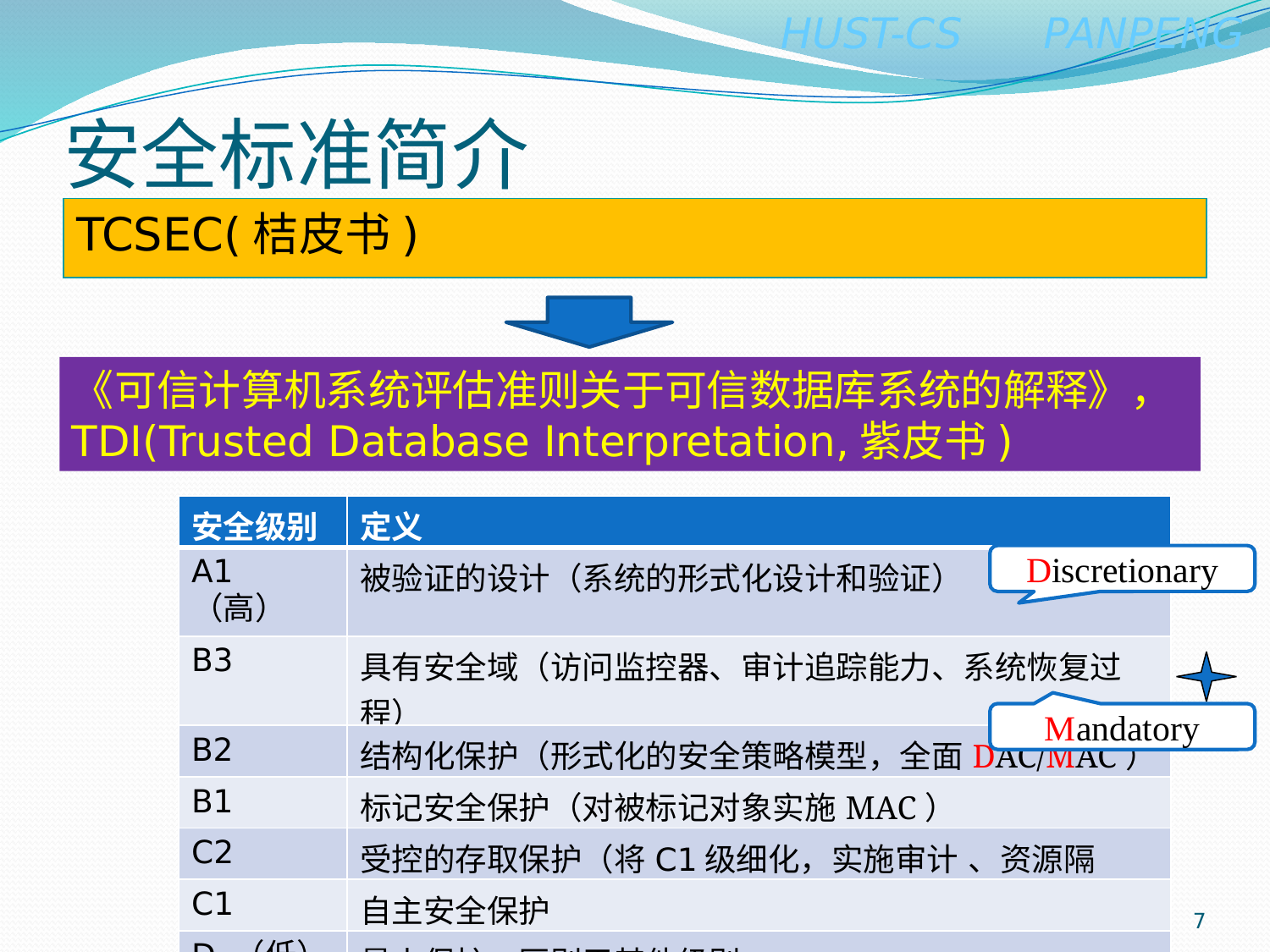

# 安全标准简介
TCSEC(桔皮书)

《可信计算机系统评估准则关于可信数据库系统的解释》，TDI(Trusted Database Interpretation,紫皮书)
| 安全级别 | 定义 |
| --- | --- |
| A1（高） | 被验证的设计（系统的形式化设计和验证） |
| B3 | 具有安全域（访问监控器、审计追踪能力、系统恢复过程） |
| B2 | 结构化保护（形式化的安全策略模型，全面DAC/MAC） |
| B1 | 标记安全保护（对被标记对象实施MAC） |
| C2 | 受控的存取保护（将C1级细化，实施审计 、资源隔离） |
| C1 | 自主安全保护 |
| D （低） | 最小保护，区别于其他级别 |
Discretionary

Mandatory
7